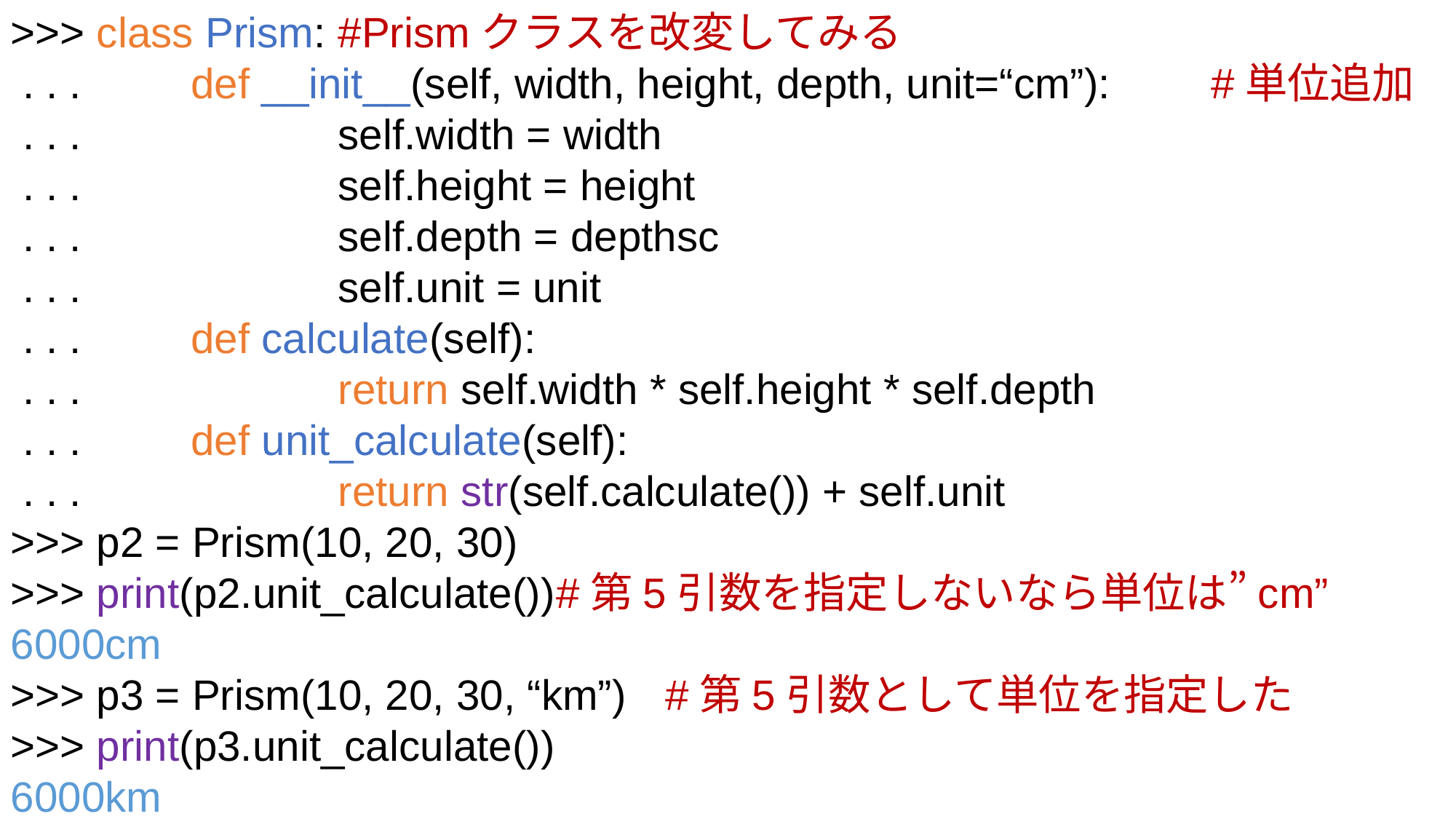

>>> class Prism:	#Prismクラスを改変してみる
 . . . 	      def __init__(self, width, height, depth, unit=“cm”):	#単位追加
 . . . 			self.width = width
 . . . 			self.height = height
 . . . 			self.depth = depthsc
 . . . 			self.unit = unit
 . . . 	      def calculate(self):
 . . . 			return self.width * self.height * self.depth
 . . . 	      def unit_calculate(self):
 . . . 			return str(self.calculate()) + self.unit
>>> p2 = Prism(10, 20, 30)
>>> print(p2.unit_calculate())	#第5引数を指定しないなら単位は”cm”
6000cm
>>> p3 = Prism(10, 20, 30, “km”)	#第5引数として単位を指定した
>>> print(p3.unit_calculate())
6000km